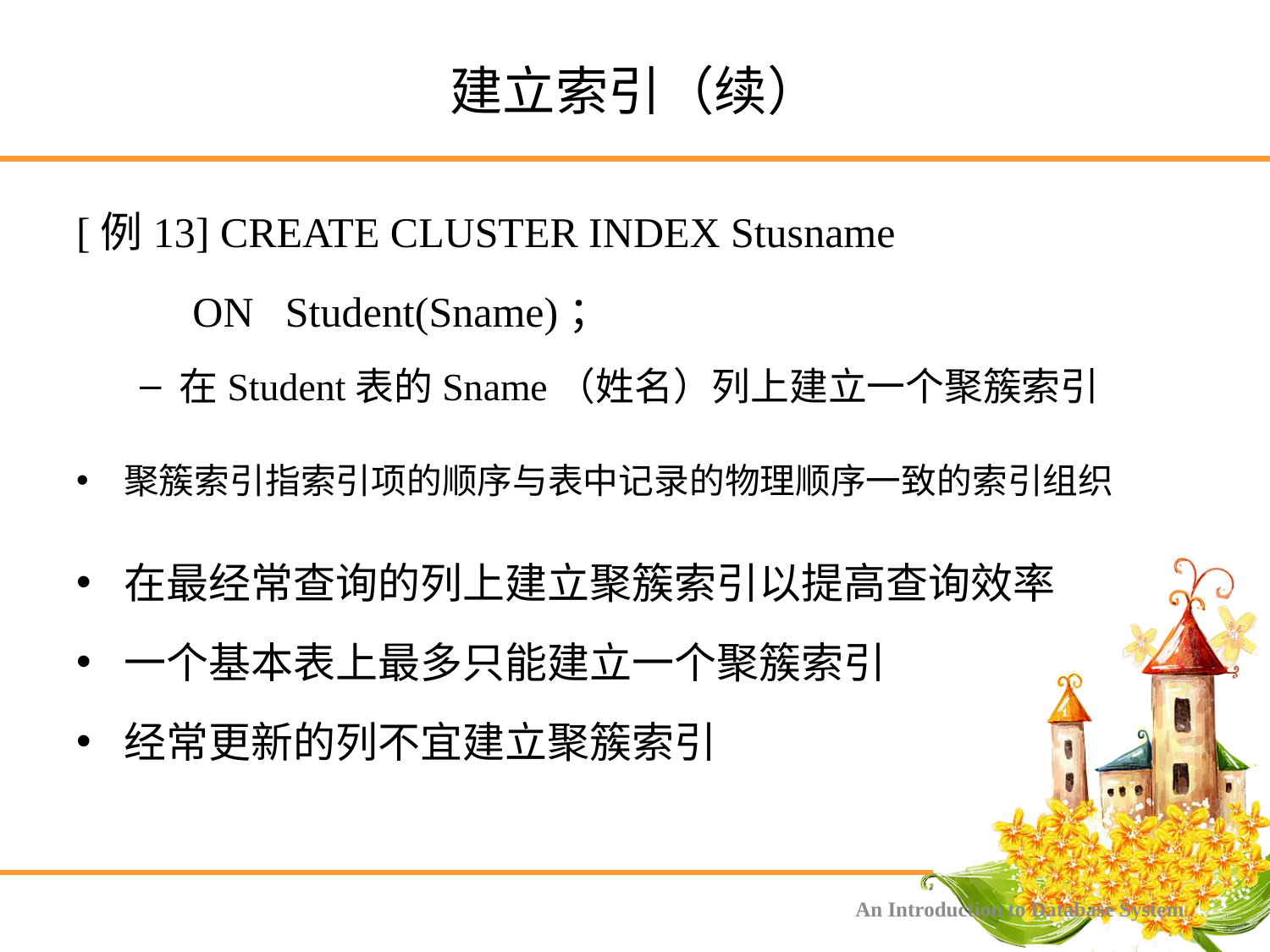

# 建立索引（续）
[例13] CREATE CLUSTER INDEX Stusname
           ON   Student(Sname)；
在Student表的Sname（姓名）列上建立一个聚簇索引

聚簇索引指索引项的顺序与表中记录的物理顺序一致的索引组织

在最经常查询的列上建立聚簇索引以提高查询效率
一个基本表上最多只能建立一个聚簇索引
经常更新的列不宜建立聚簇索引
An Introduction to Database System